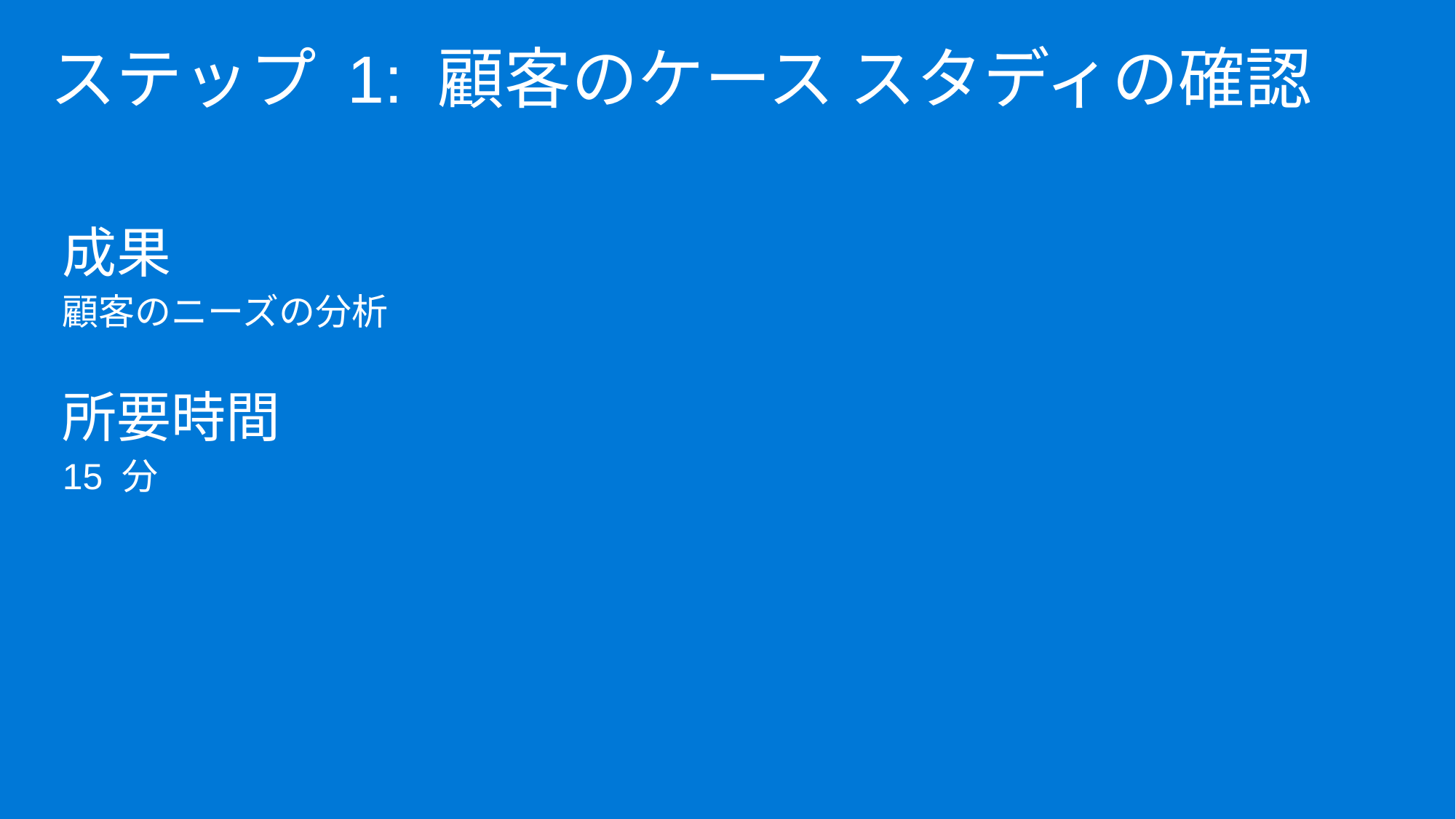

# ステップ 1: 顧客のケース スタディの確認
成果
顧客のニーズの分析

所要時間
15 分